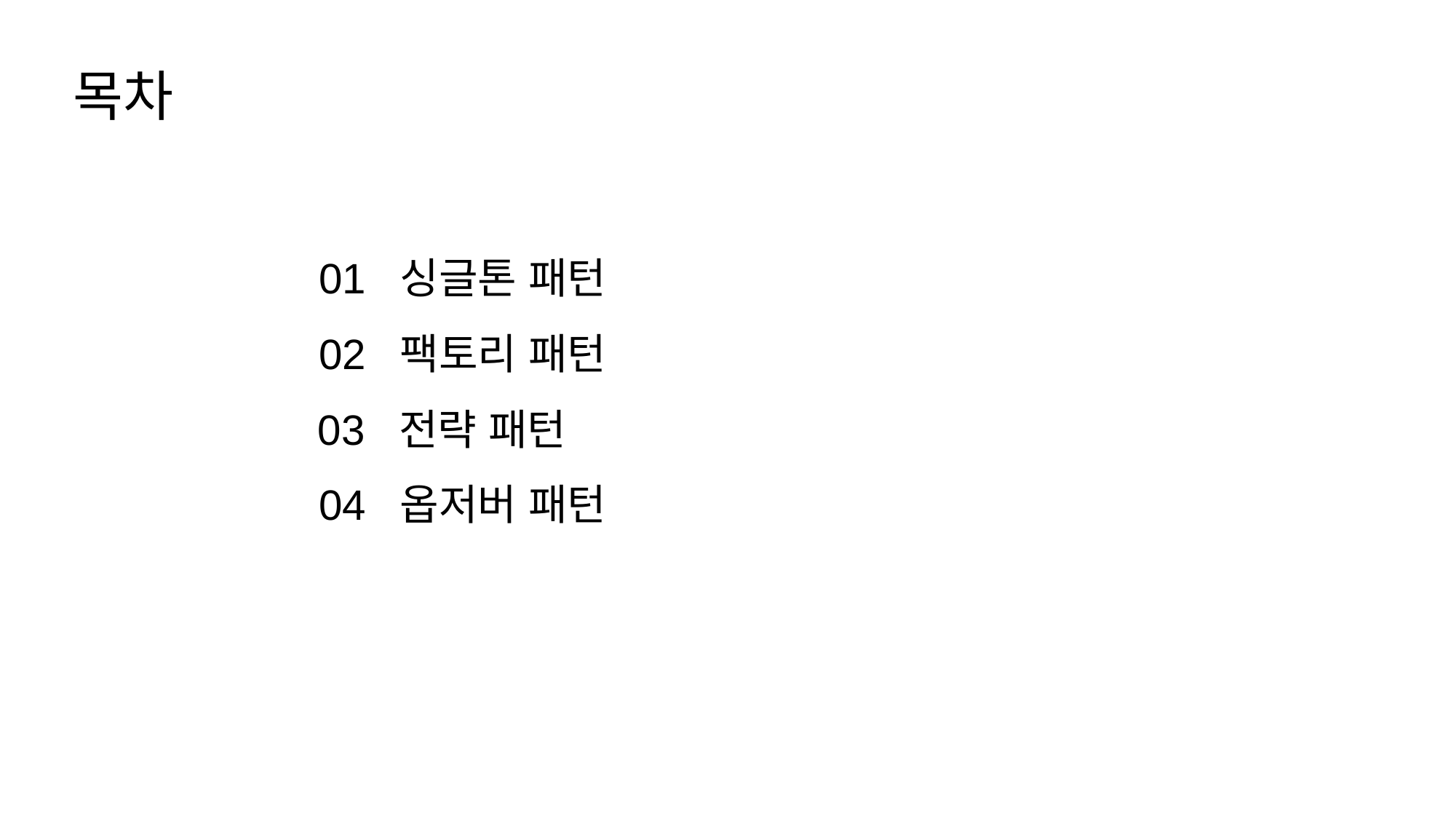

목차
01  싱글톤 패턴
02  팩토리 패턴
03  전략 패턴
04  옵저버 패턴